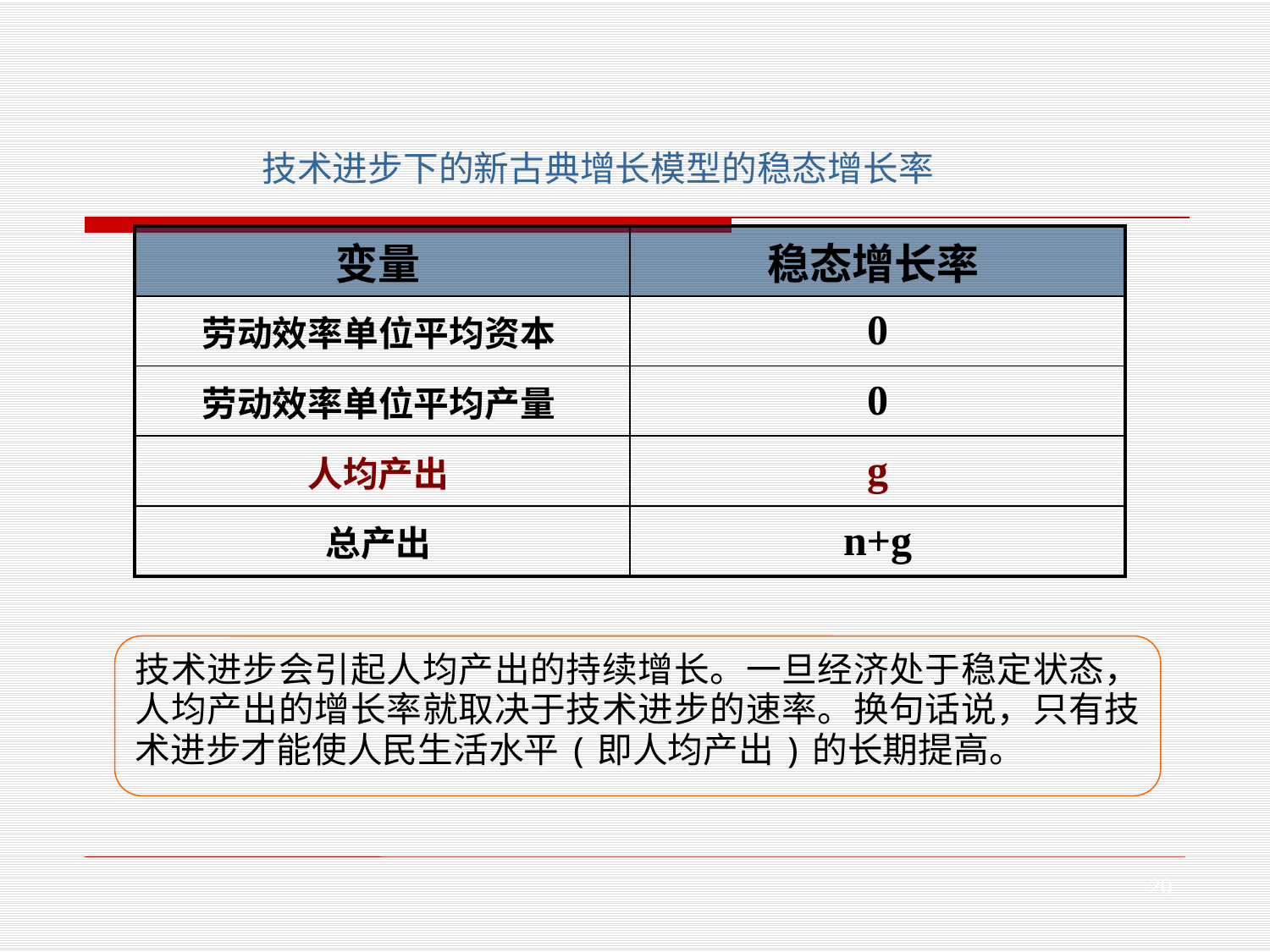

技术进步下的新古典增长模型的稳态增长率
| 变量 | 稳态增长率 |
| --- | --- |
| 劳动效率单位平均资本 | 0 |
| 劳动效率单位平均产量 | 0 |
| 人均产出 | g |
| 总产出 | n+g |

技术进步会引起人均产出的持续增长。一旦经济处于稳定状态，人均产出的增长率就取决于技术进步的速率。换句话说，只有技术进步才能使人民生活水平(即人均产出)的长期提高。
20